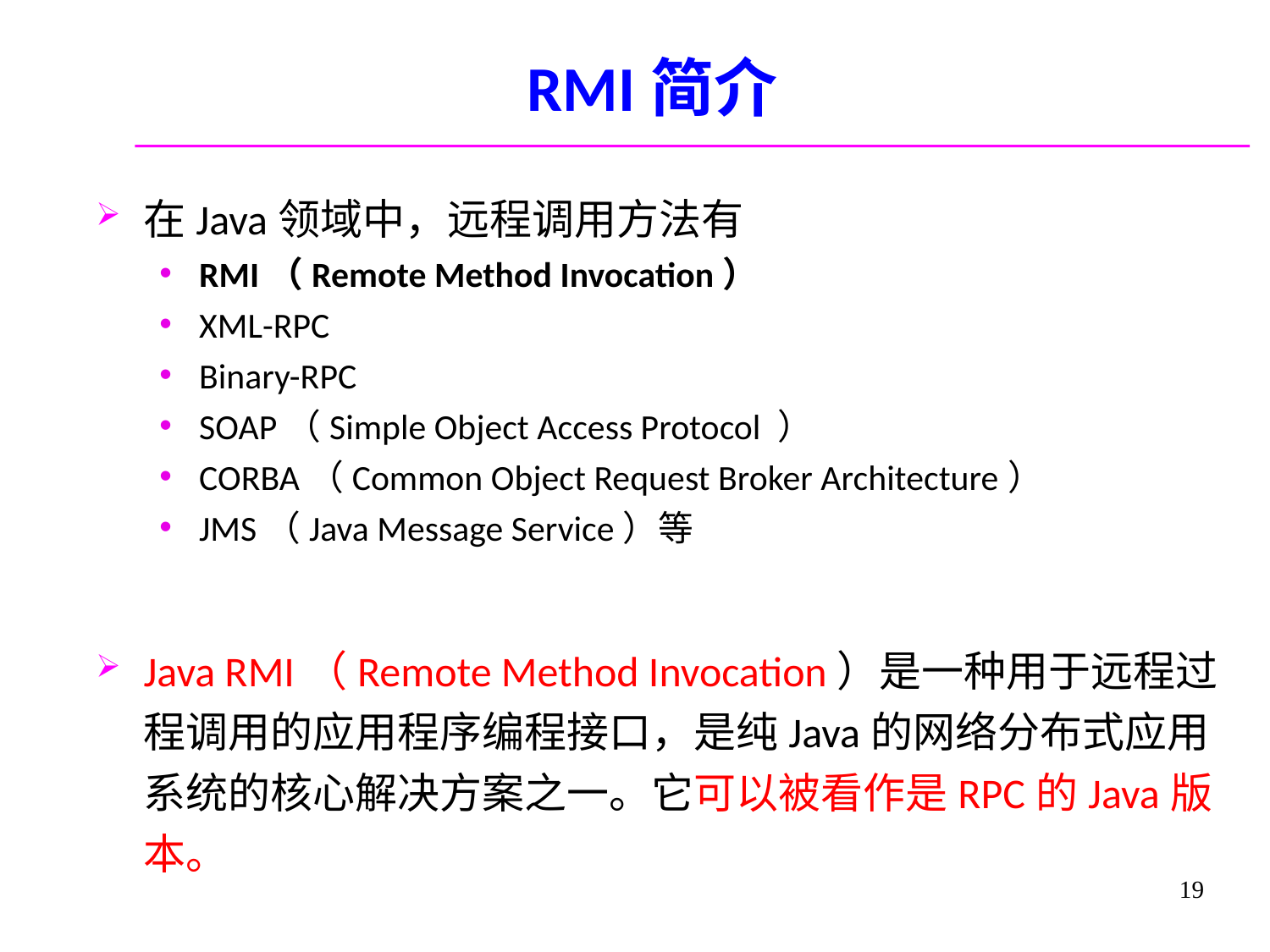

# RMI简介
在Java领域中，远程调用方法有
RMI（Remote Method Invocation）
XML-RPC
Binary-RPC
SOAP（Simple Object Access Protocol ）
CORBA（Common Object Request Broker Architecture）
JMS（Java Message Service）等

Java RMI（Remote Method Invocation）是一种用于远程过程调用的应用程序编程接口，是纯Java的网络分布式应用系统的核心解决方案之一。它可以被看作是RPC的Java版本。
19